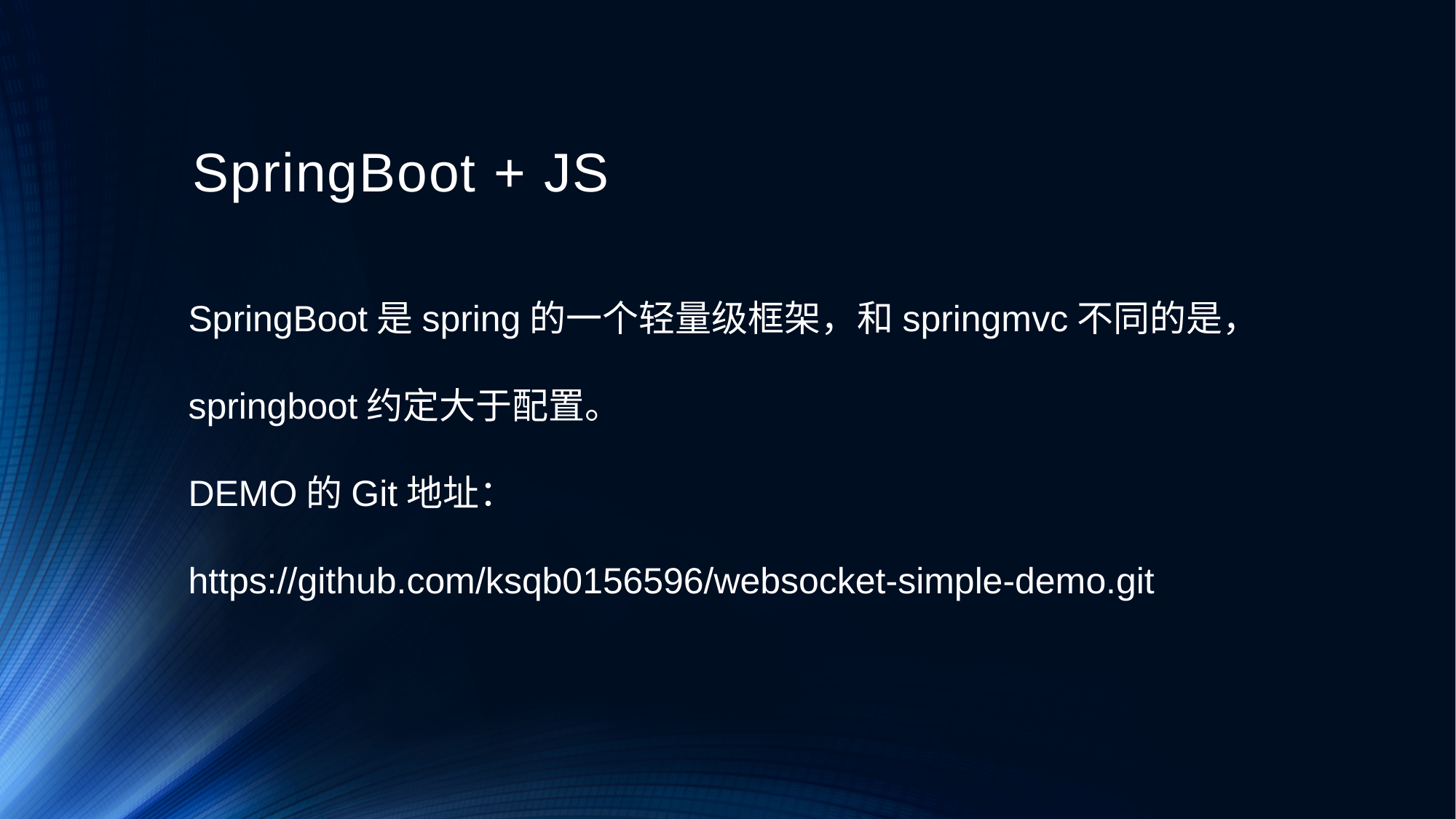

# SpringBoot + JS
SpringBoot是spring的一个轻量级框架，和springmvc不同的是，springboot约定大于配置。
DEMO的Git地址：
https://github.com/ksqb0156596/websocket-simple-demo.git